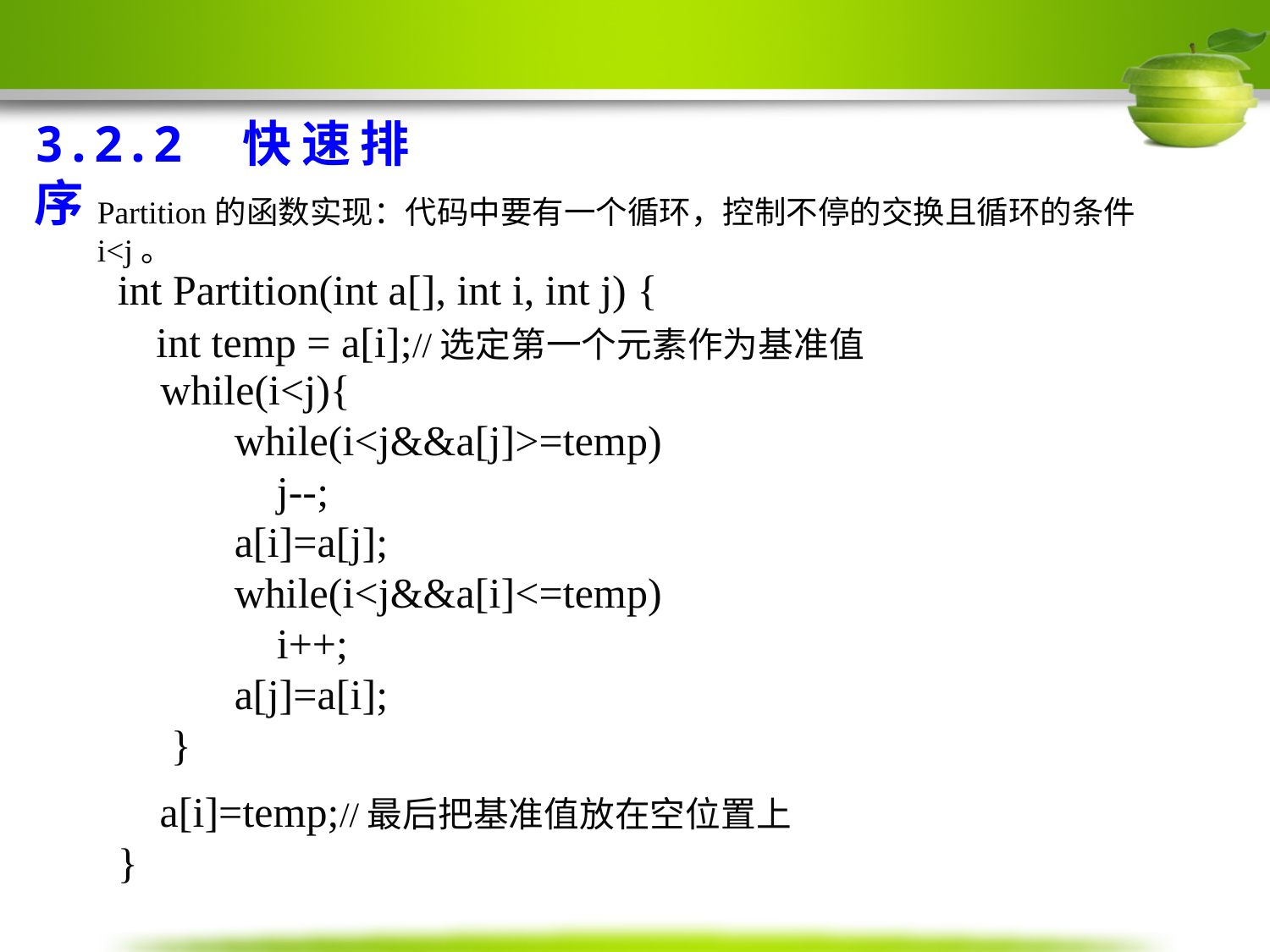

3.2.2 快速排序
Partition的函数实现：代码中要有一个循环，控制不停的交换且循环的条件i<j。
int Partition(int a[], int i, int j) {

int temp = a[i];//选定第一个元素作为基准值

     while(i<j){
while(i<j&&a[j]>=temp)
    j--;
a[i]=a[j];
while(i<j&&a[i]<=temp)
    i++;
a[j]=a[i];
}
    a[i]=temp;//最后把基准值放在空位置上
}